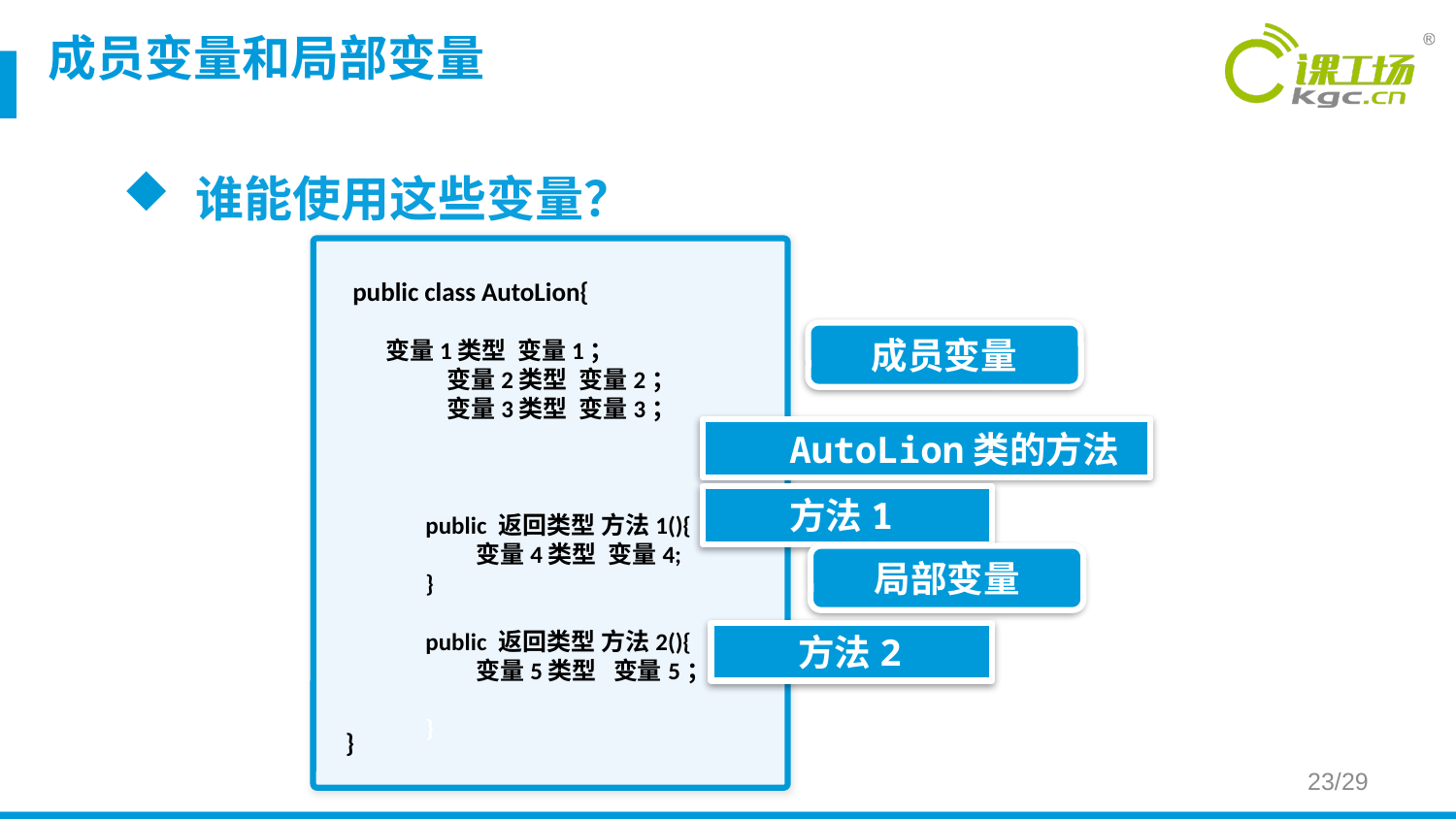

成员变量和局部变量
谁能使用这些变量？

public class AutoLion{

变量1类型  变量1；
变量2类型  变量2；
变量3类型  变量3；

public 返回类型 方法1(){
        变量4类型  变量4;
}

public 返回类型 方法2(){
        变量5类型   变量5；
}

成员变量
AutoLion类的方法
方法1
局部变量
方法2
}
23/29